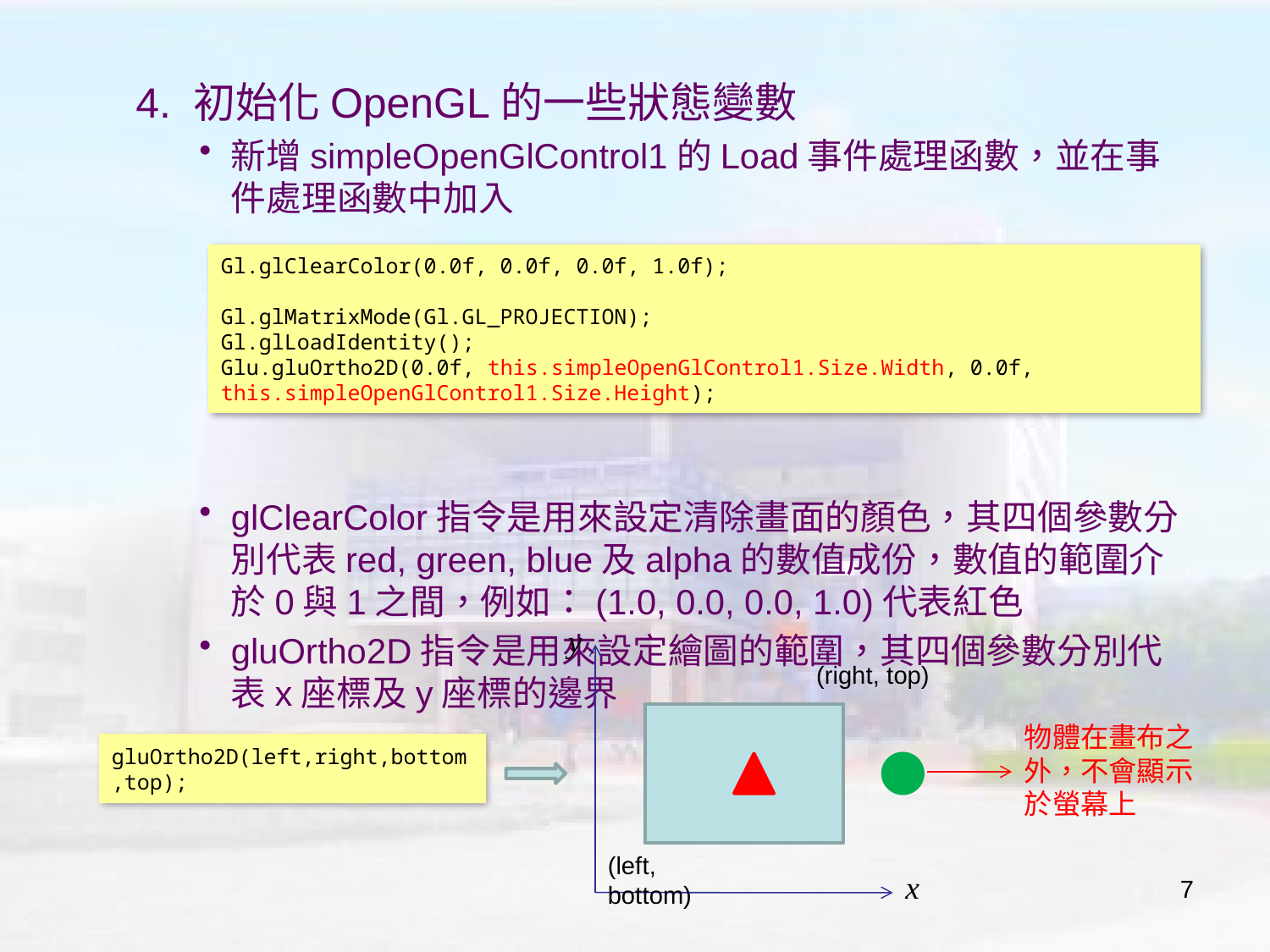

4. 初始化OpenGL的一些狀態變數
新增simpleOpenGlControl1的Load事件處理函數，並在事件處理函數中加入

glClearColor指令是用來設定清除畫面的顏色，其四個參數分別代表red, green, blue及alpha的數值成份，數值的範圍介於0與1之間，例如：(1.0, 0.0, 0.0, 1.0)代表紅色
gluOrtho2D指令是用來設定繪圖的範圍，其四個參數分別代表x座標及y座標的邊界

Gl.glClearColor(0.0f, 0.0f, 0.0f, 1.0f);

Gl.glMatrixMode(Gl.GL_PROJECTION);
Gl.glLoadIdentity();
Glu.gluOrtho2D(0.0f, this.simpleOpenGlControl1.Size.Width, 0.0f, this.simpleOpenGlControl1.Size.Height);
y
(right, top)

物體在畫布之外，不會顯示於螢幕上
gluOrtho2D(left,right,bottom,top);

(left, bottom)
x
7